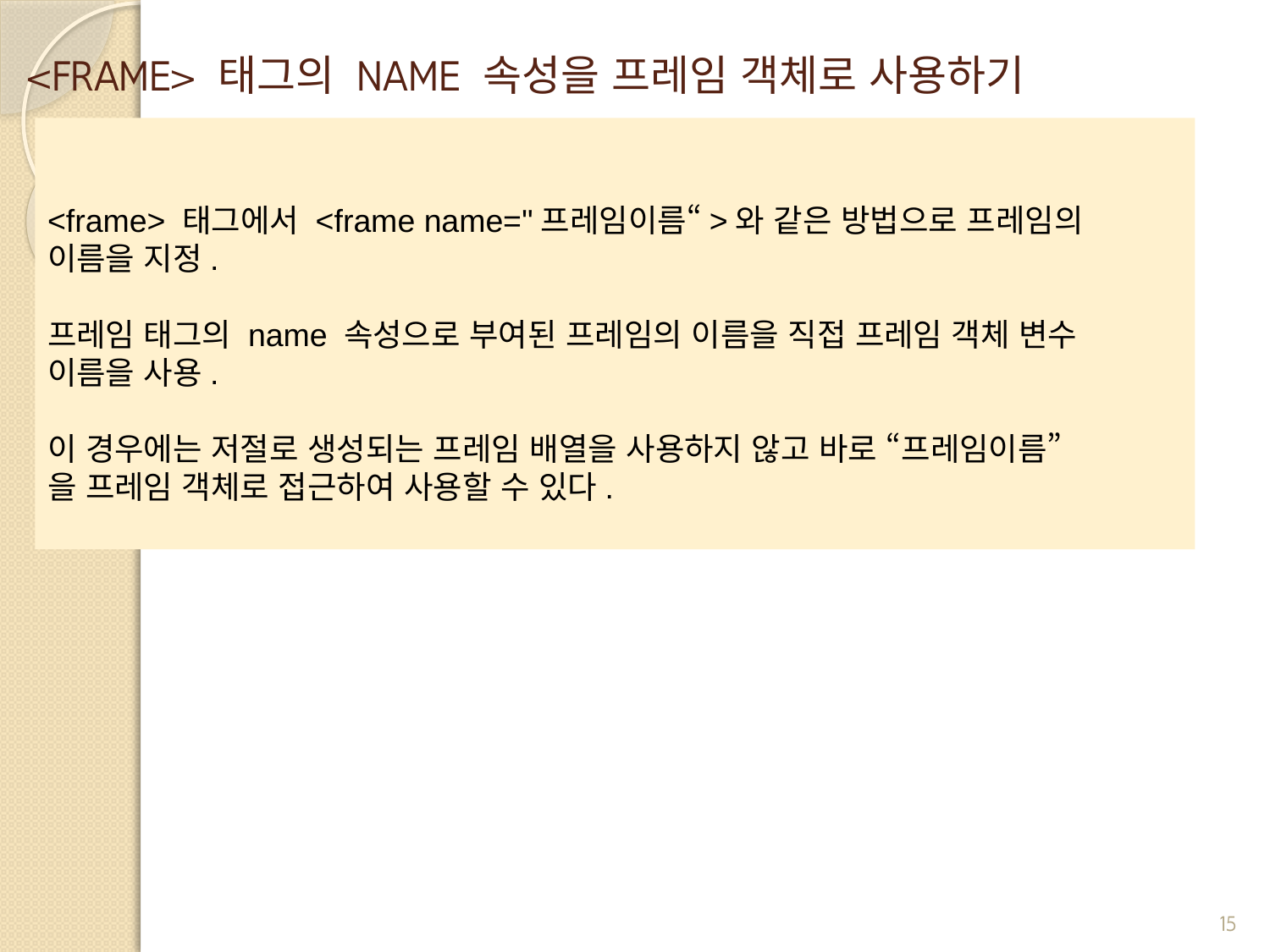

# <FRAME> 태그의 NAME 속성을 프레임 객체로 사용하기

<frame> 태그에서 <frame name="프레임이름“>와 같은 방법으로 프레임의
이름을 지정.

프레임 태그의 name 속성으로 부여된 프레임의 이름을 직접 프레임 객체 변수
이름을 사용.

이 경우에는 저절로 생성되는 프레임 배열을 사용하지 않고 바로 “프레임이름”
을 프레임 객체로 접근하여 사용할 수 있다.

15